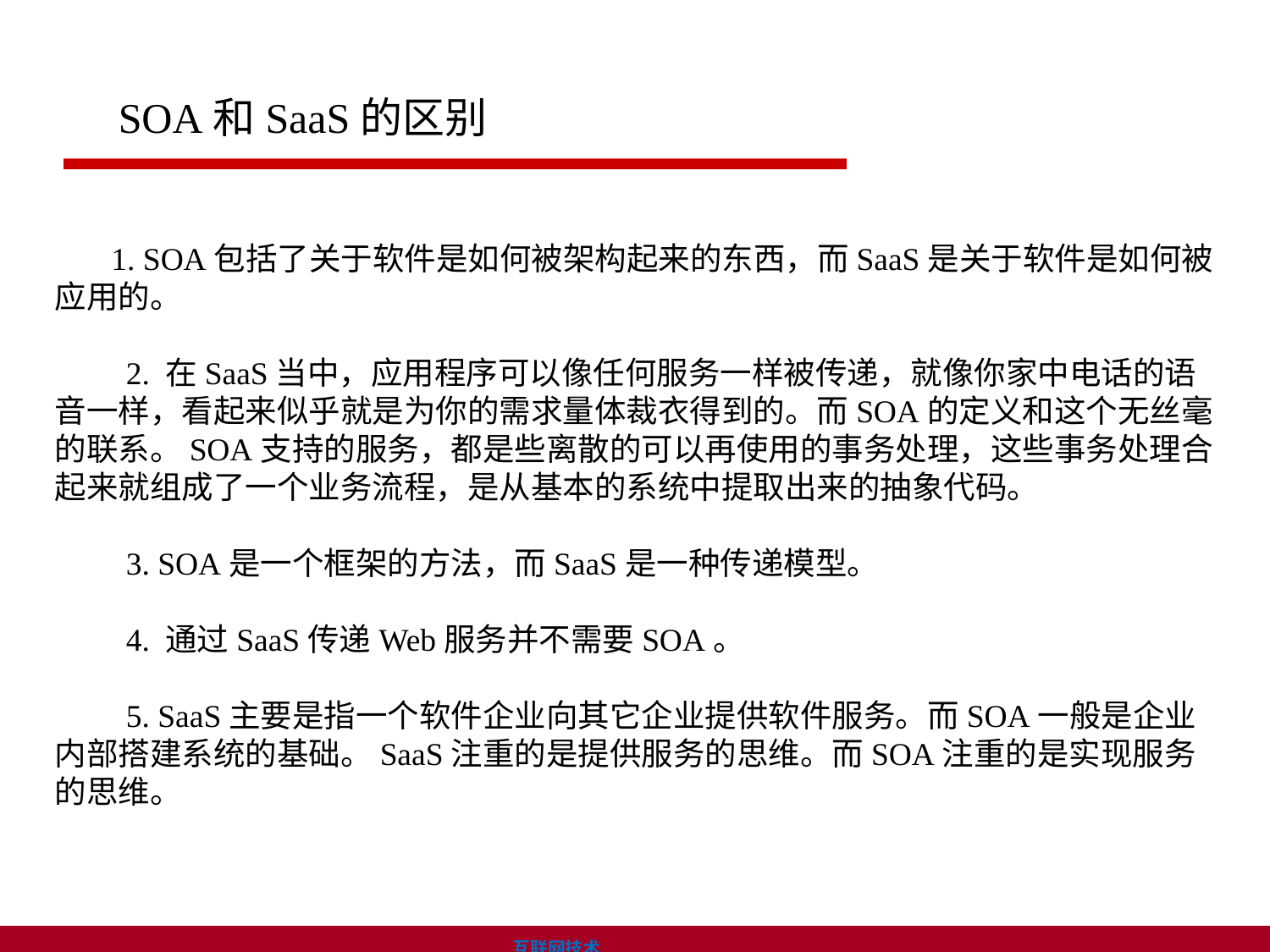

SOA和SaaS的区别
       1. SOA包括了关于软件是如何被架构起来的东西，而SaaS是关于软件是如何被应用的。

　　2. 在SaaS当中，应用程序可以像任何服务一样被传递，就像你家中电话的语音一样，看起来似乎就是为你的需求量体裁衣得到的。而SOA的定义和这个无丝毫的联系。SOA支持的服务，都是些离散的可以再使用的事务处理，这些事务处理合起来就组成了一个业务流程，是从基本的系统中提取出来的抽象代码。

　　3. SOA是一个框架的方法，而SaaS是一种传递模型。

　　4. 通过SaaS传递Web服务并不需要SOA。

　　5. SaaS主要是指一个软件企业向其它企业提供软件服务。而SOA一般是企业内部搭建系统的基础。SaaS注重的是提供服务的思维。而SOA注重的是实现服务的思维。